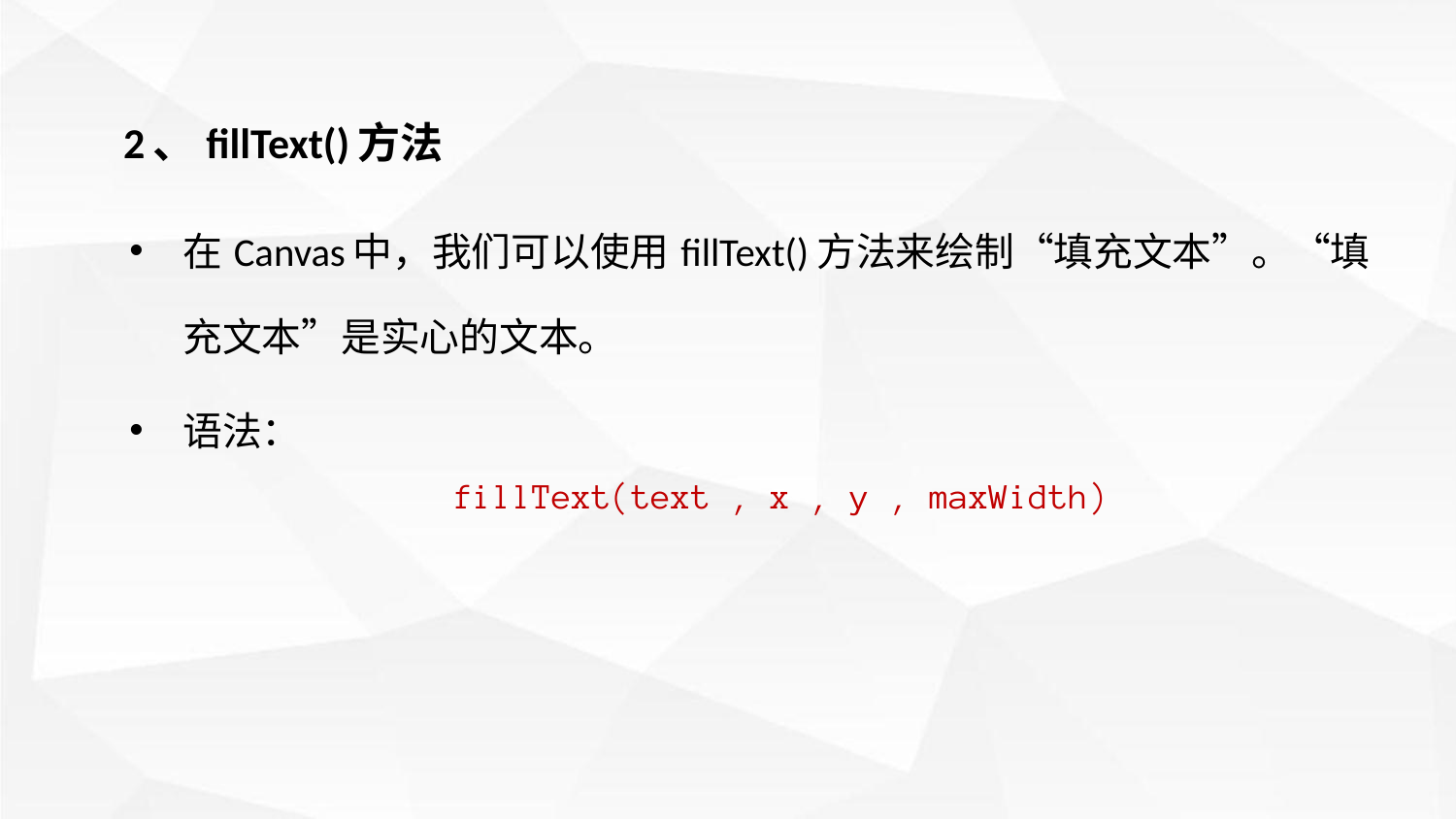

2、fillText()方法
在Canvas中，我们可以使用fillText()方法来绘制“填充文本”。“填充文本”是实心的文本。
语法：
fillText(text , x , y , maxWidth)